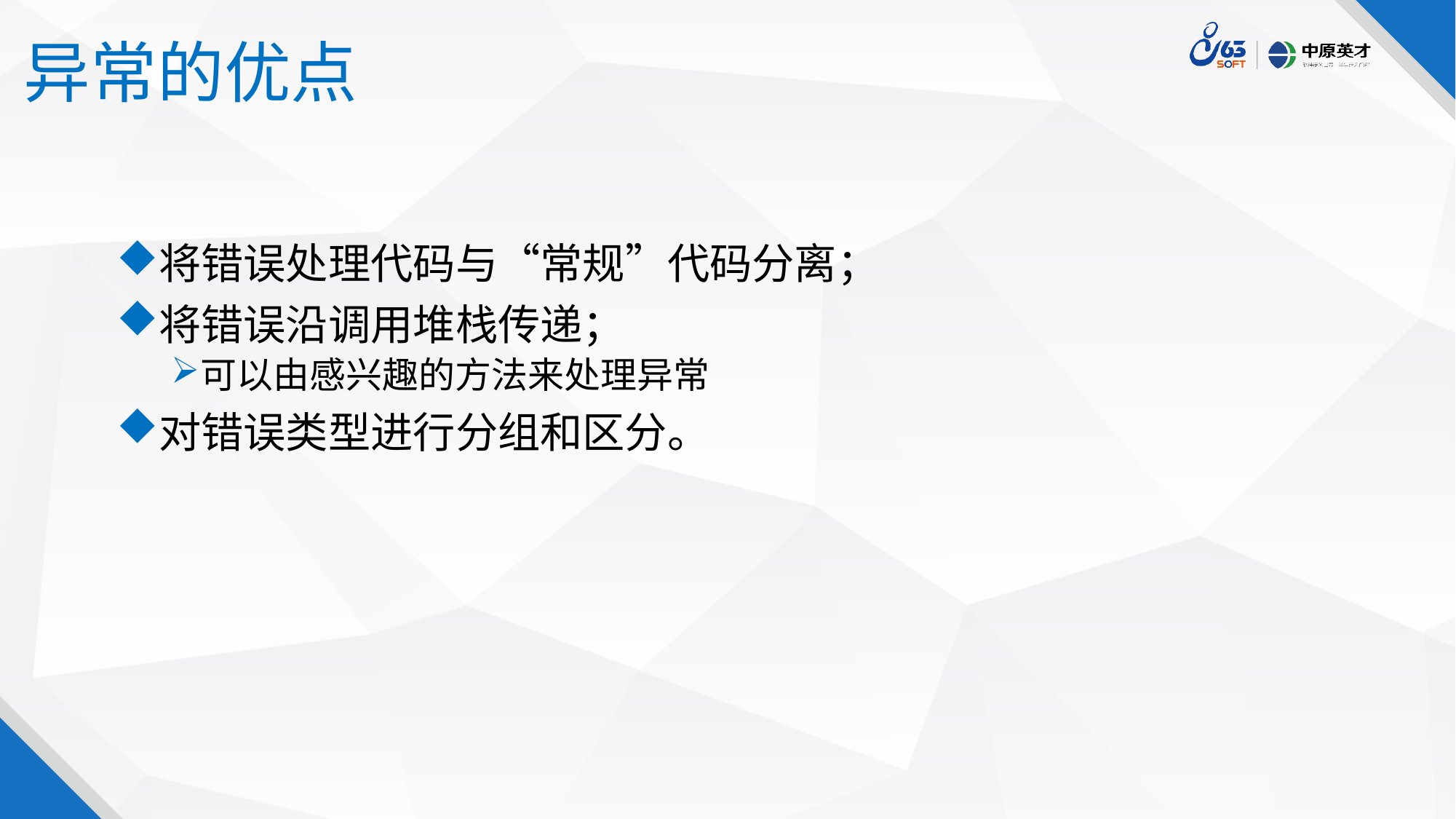

# 异常的优点
将错误处理代码与“常规”代码分离；
将错误沿调用堆栈传递；
可以由感兴趣的方法来处理异常
对错误类型进行分组和区分。